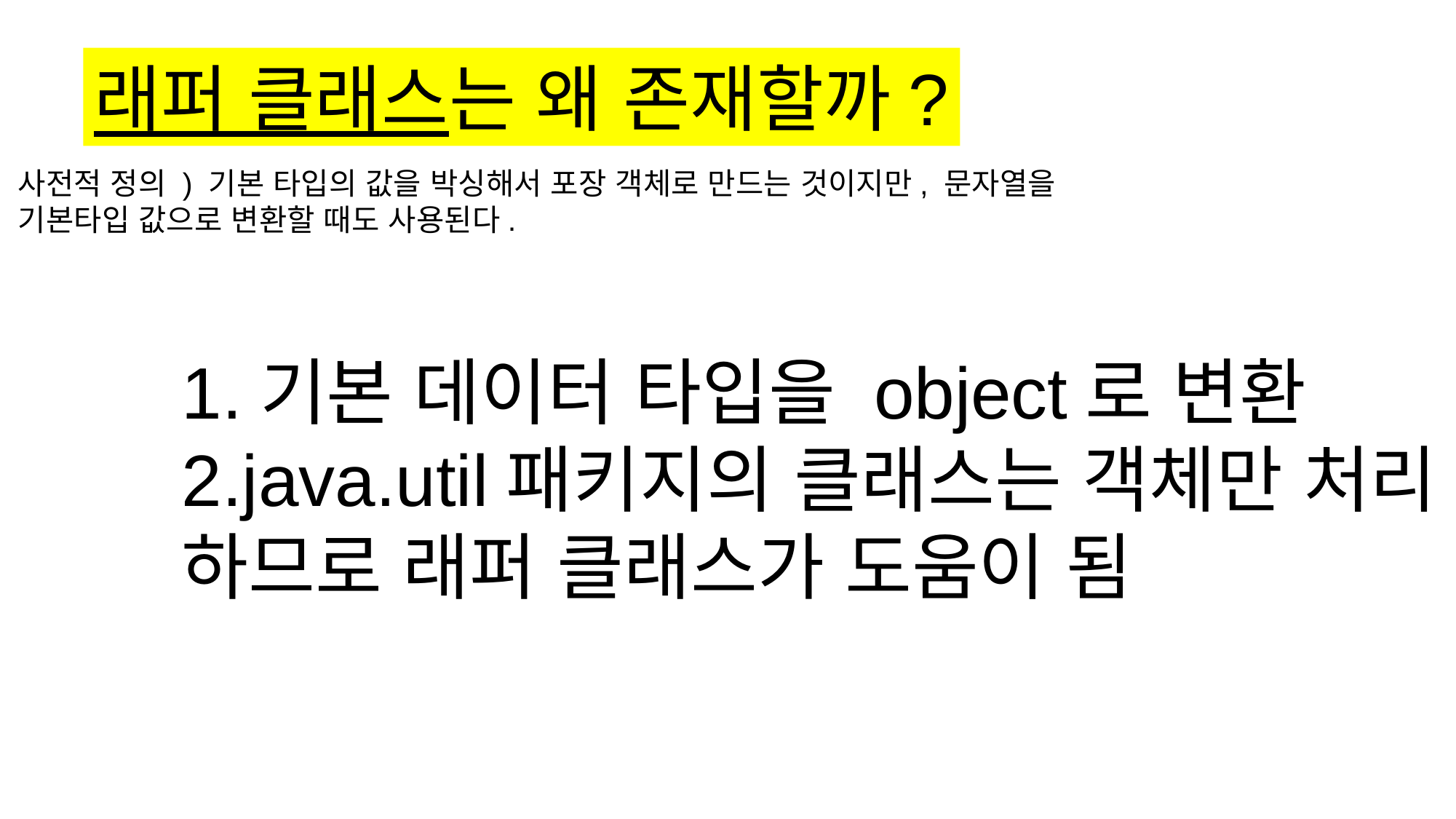

래퍼 클래스는 왜 존재할까?
사전적 정의 ) 기본 타입의 값을 박싱해서 포장 객체로 만드는 것이지만, 문자열을
기본타입 값으로 변환할 때도 사용된다.

1.기본 데이터 타입을 object로 변환
2.java.util패키지의 클래스는 객체만 처리
하므로 래퍼 클래스가 도움이 됨